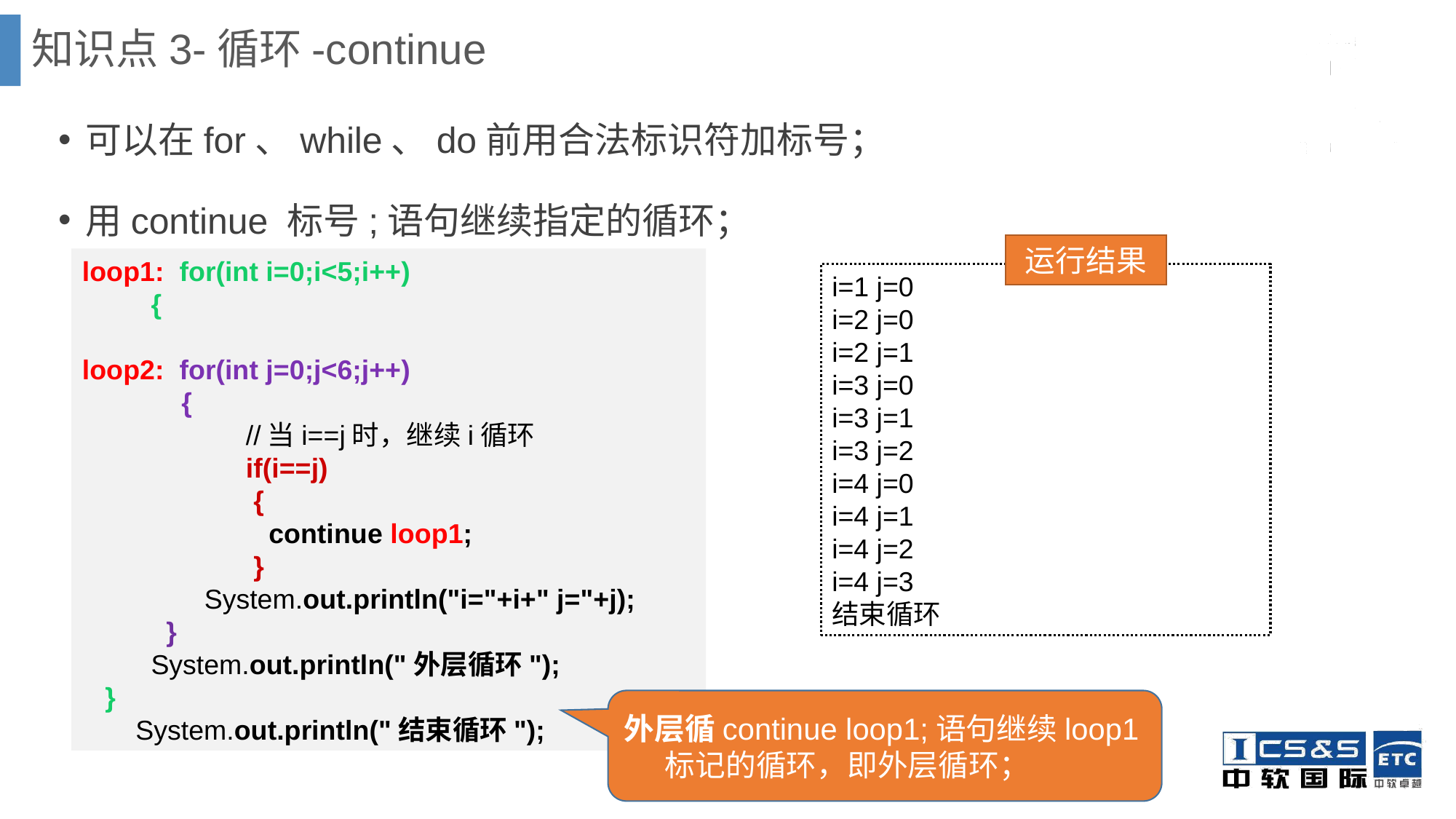

知识点3-循环-continue
可以在for、while、do前用合法标识符加标号；
用continue 标号;语句继续指定的循环；
运行结果
loop1:  for(int i=0;i<5;i++)
         {

loop2:  for(int j=0;j<6;j++)
             {
//当i==j时，继续i循环
if(i==j)
 {
   continue loop1;
 }
                System.out.println("i="+i+" j="+j);
           }
         System.out.println("外层循环");
   }
       System.out.println("结束循环");
i=1 j=0
i=2 j=0
i=2 j=1
i=3 j=0
i=3 j=1
i=3 j=2
i=4 j=0
i=4 j=1
i=4 j=2
i=4 j=3
结束循环
外层循continue loop1;语句继续loop1标记的循环，即外层循环；